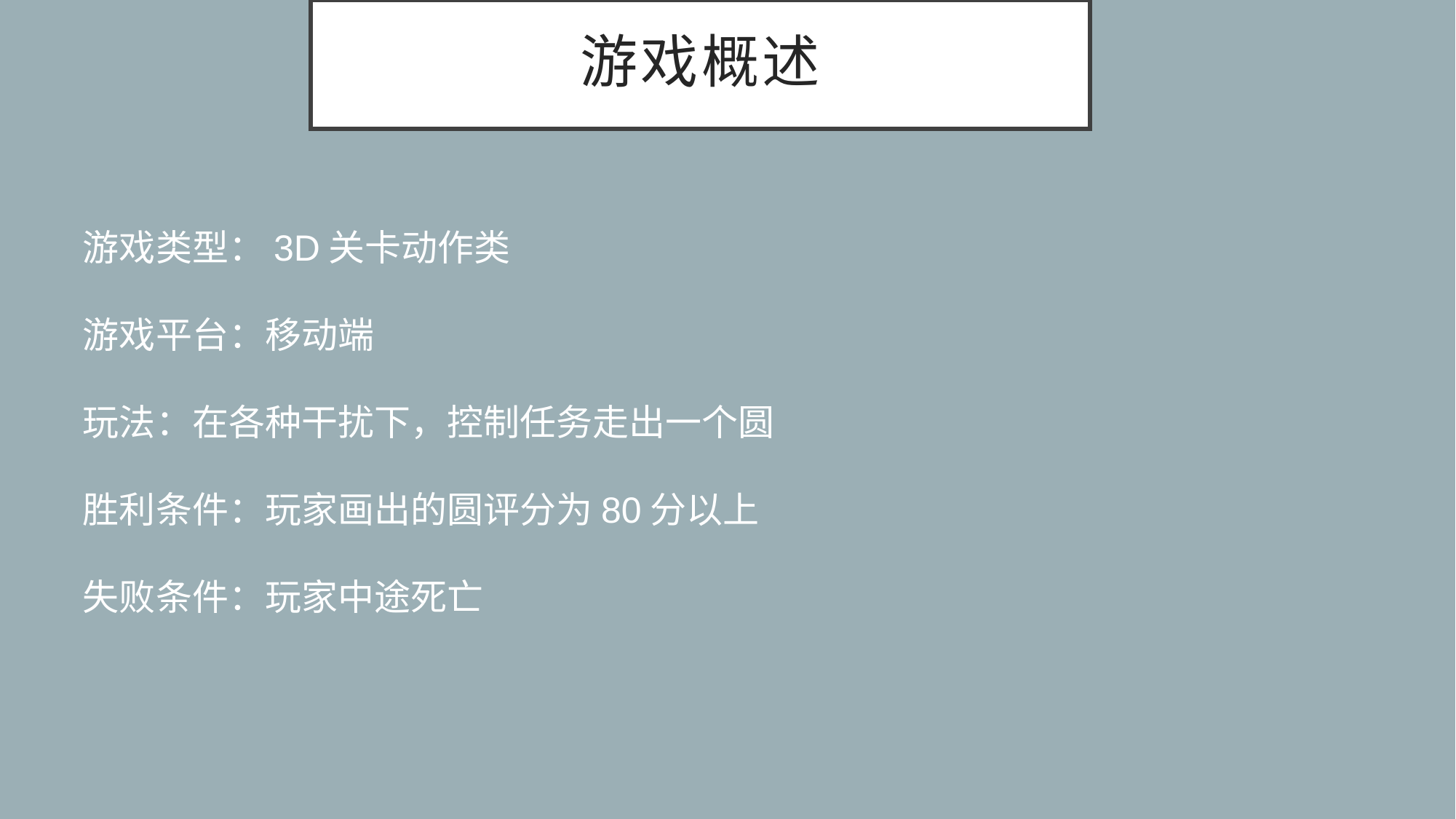

# 游戏概述
游戏类型：3D关卡动作类
游戏平台：移动端
玩法：在各种干扰下，控制任务走出一个圆
胜利条件：玩家画出的圆评分为80分以上
失败条件：玩家中途死亡